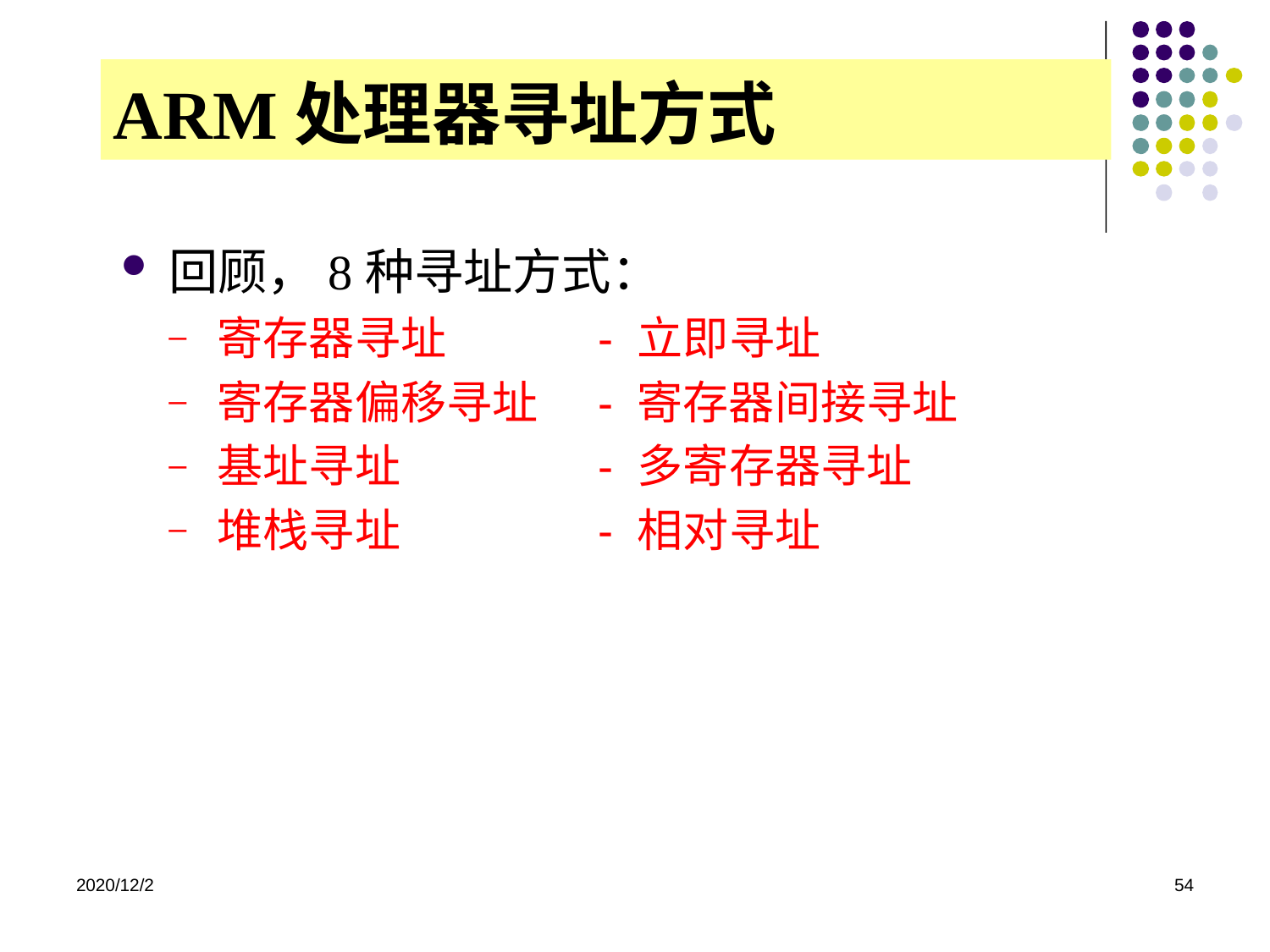

# ARM处理器寻址方式
回顾，8种寻址方式：
寄存器寻址		- 立即寻址
寄存器偏移寻址	- 寄存器间接寻址
基址寻址		- 多寄存器寻址
堆栈寻址		- 相对寻址
2020/12/2
54